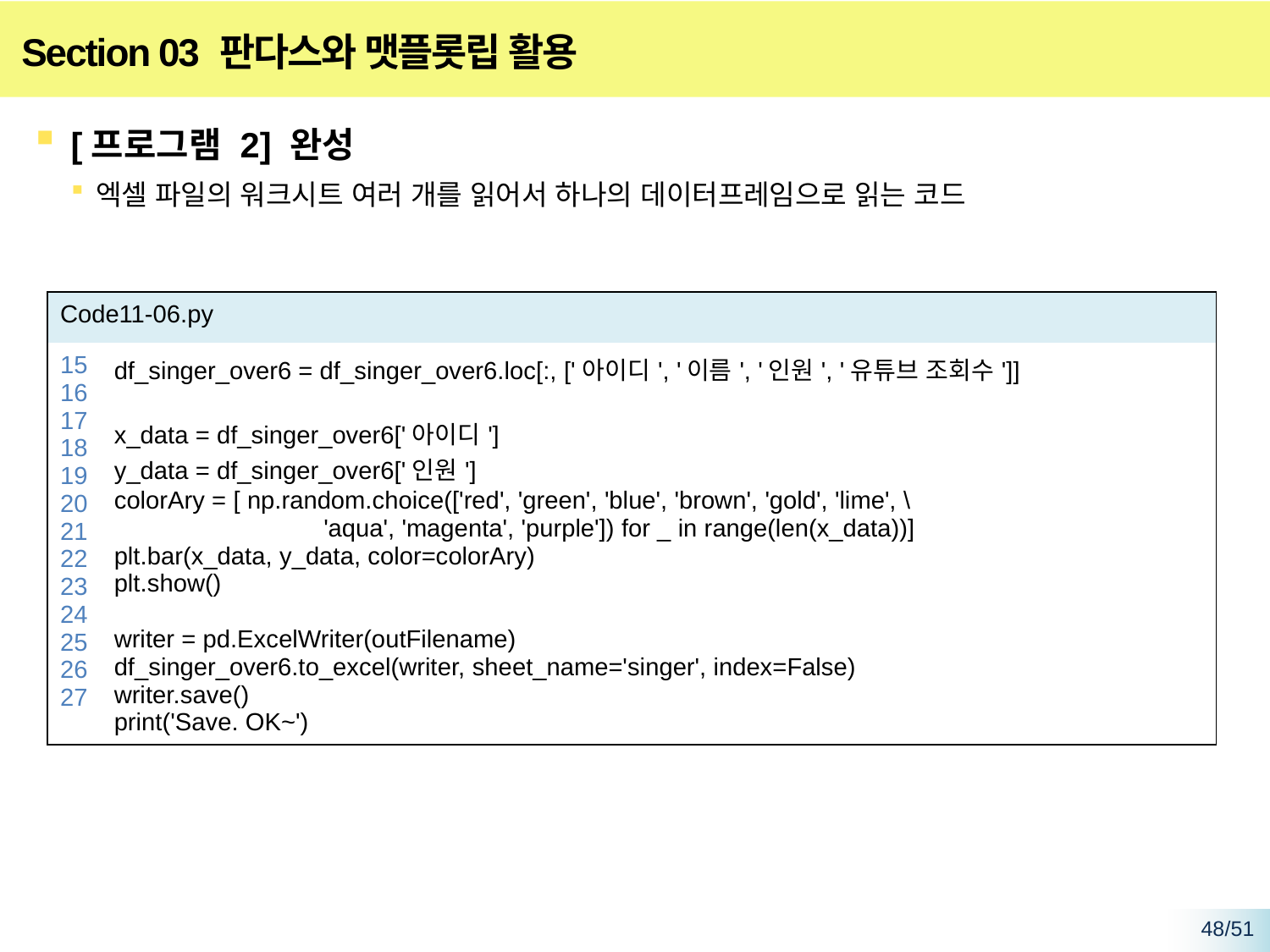

# Section 03 판다스와 맷플롯립 활용
[프로그램 2] 완성
엑셀 파일의 워크시트 여러 개를 읽어서 하나의 데이터프레임으로 읽는 코드
| Code11-06.py |  |
| --- | --- |
| 15 16 17 18 19 20 21 22 23 24 25 26 27 | df\_singer\_over6 = df\_singer\_over6.loc[:, ['아이디', '이름', '인원', '유튜브 조회수']] x\_data = df\_singer\_over6['아이디'] y\_data = df\_singer\_over6['인원'] colorAry = [ np.random.choice(['red', 'green', 'blue', 'brown', 'gold', 'lime', \ 'aqua', 'magenta', 'purple']) for \_ in range(len(x\_data))] plt.bar(x\_data, y\_data, color=colorAry) plt.show() writer = pd.ExcelWriter(outFilename) df\_singer\_over6.to\_excel(writer, sheet\_name='singer', index=False) writer.save() print('Save. OK~') |